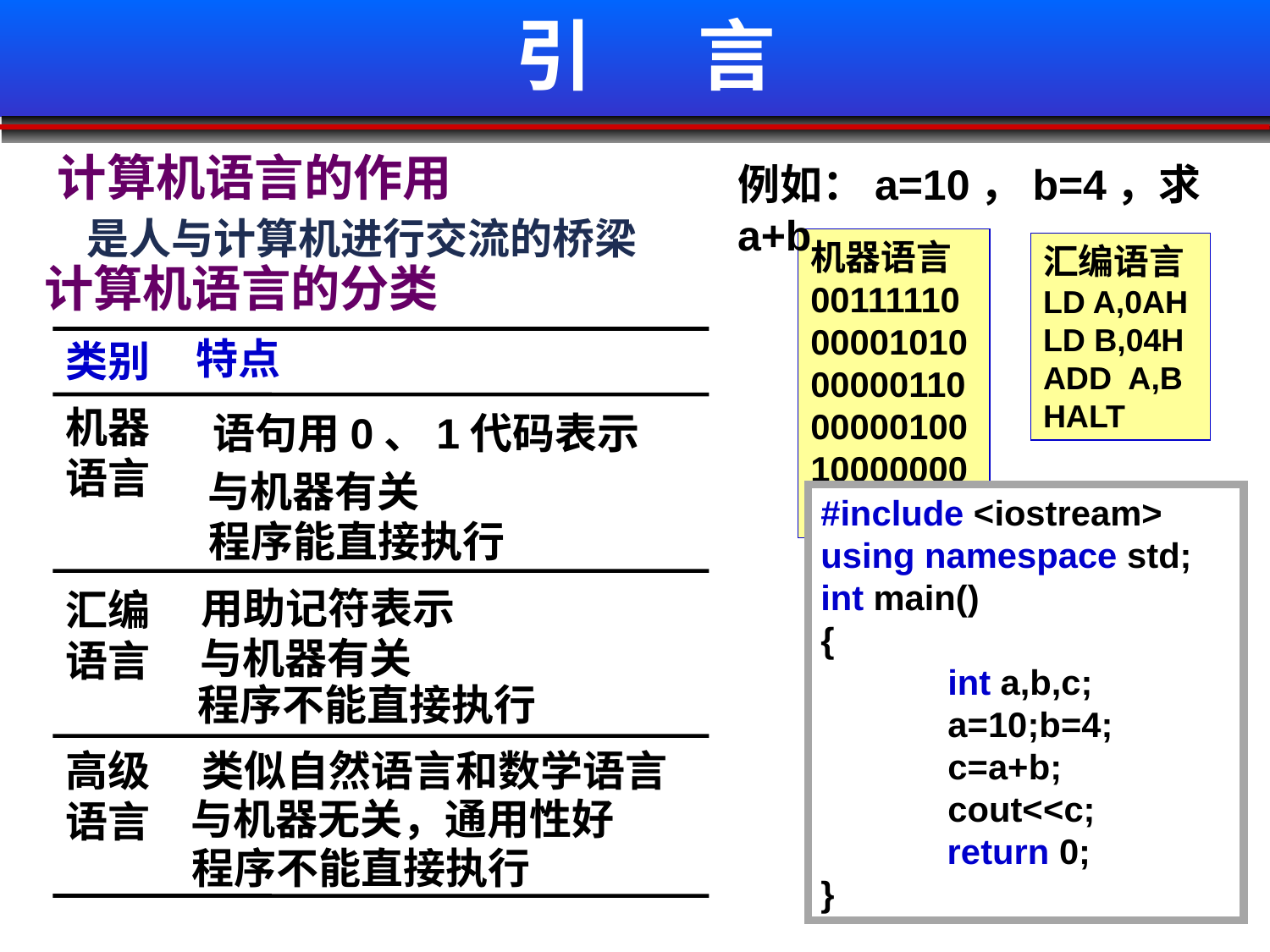

# 引      言

计算机语言的作用
例如：a=10，b=4，求a+b
是人与计算机进行交流的桥梁
机器语言
00111110
00001010
00000110
00000100
10000000
01110110
汇编语言
LD A,0AH
LD B,04H
ADD  A,B
HALT
计算机语言的分类
  特点

类别
机器语言

语句用0、1代码表示
与机器有关
#include <iostream>
using namespace std;
int main()
{
	int a,b,c;
	a=10;b=4;
	c=a+b;
	cout<<c;
             return 0;
}
程序能直接执行

用助记符表示
汇编语言
与机器有关
程序不能直接执行

高级语言
 类似自然语言和数学语言
与机器无关，通用性好
程序不能直接执行